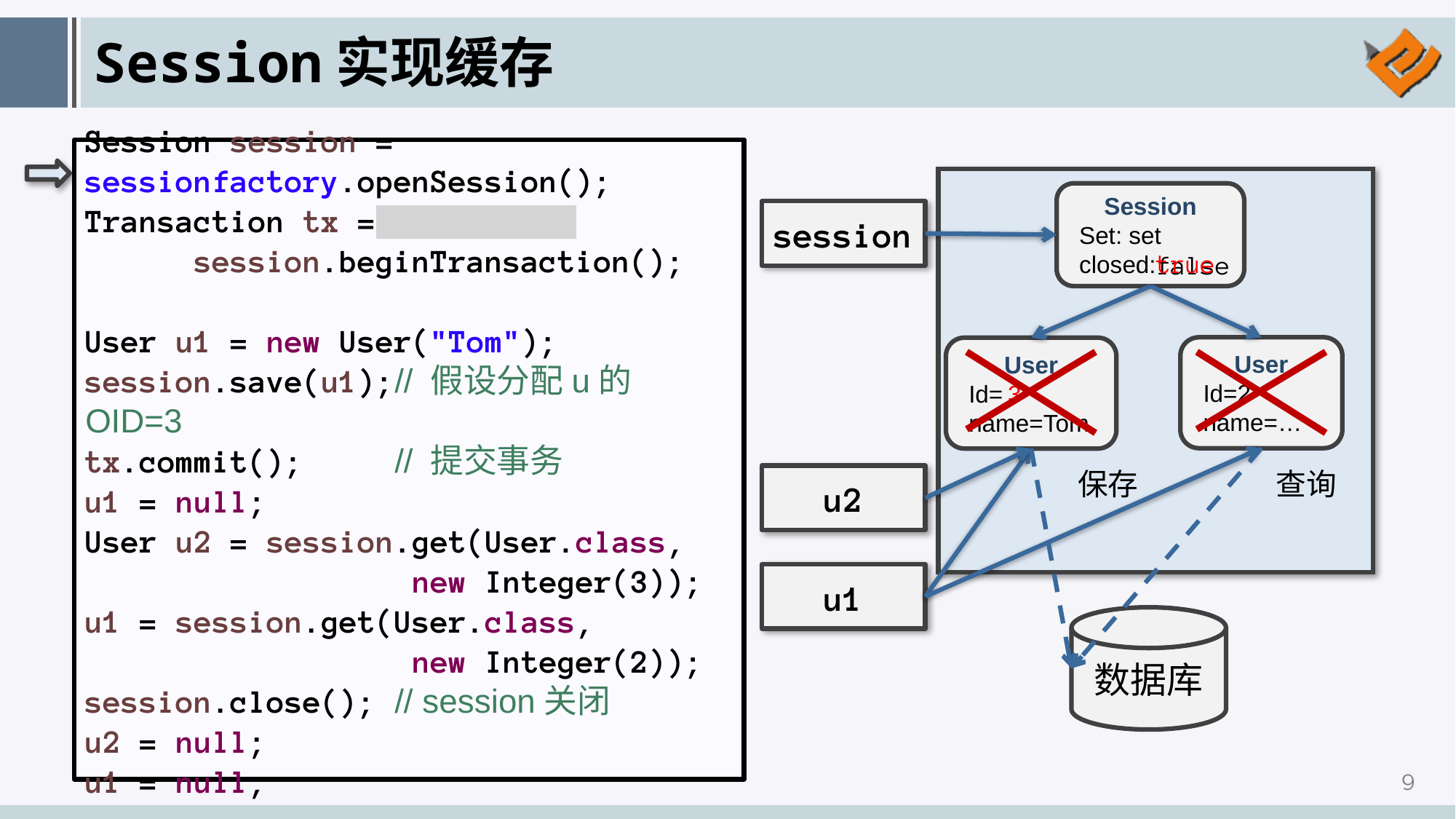

# Session实现缓存
Session session = sessionfactory.openSession();
Transaction tx =
      session.beginTransaction();

User u1 = new User("Tom");
session.save(u1);// 假设分配u的OID=3
tx.commit();     // 提交事务
u1 = null;
User u2 = session.get(User.class,
                  new Integer(3));
u1 = session.get(User.class,
                  new Integer(2));
session.close(); // session关闭
u2 = null;
u1 = null;

Session
 Set: set
 closed:
session
true
false
User
 Id=2
 name=…
User
 Id=
 name=Tom
3
保存
查询
u2
u1
数据库